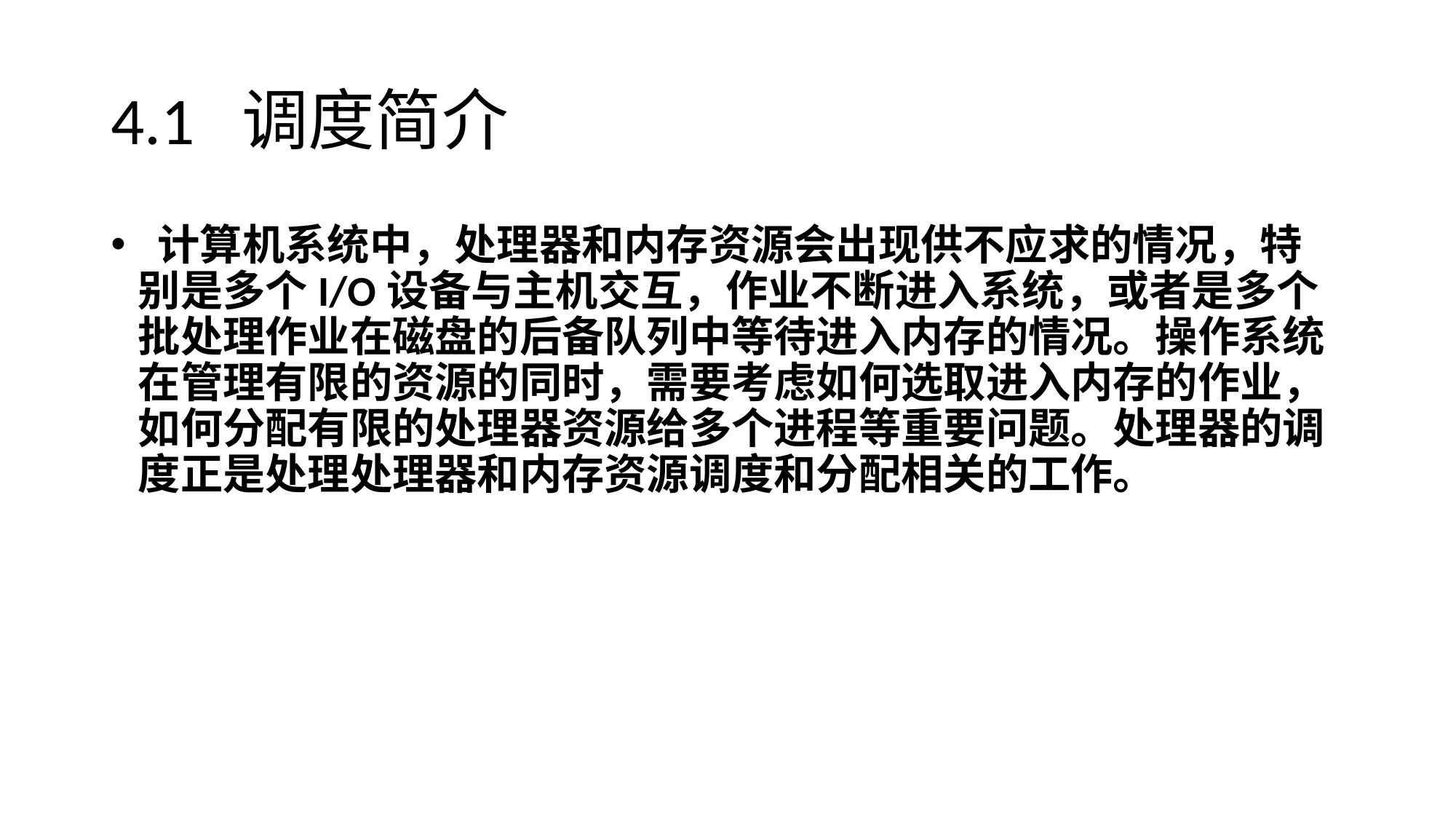

4.1  调度简介
 计算机系统中，处理器和内存资源会出现供不应求的情况，特别是多个I/O设备与主机交互，作业不断进入系统，或者是多个批处理作业在磁盘的后备队列中等待进入内存的情况。操作系统在管理有限的资源的同时，需要考虑如何选取进入内存的作业，如何分配有限的处理器资源给多个进程等重要问题。处理器的调度正是处理处理器和内存资源调度和分配相关的工作。
1